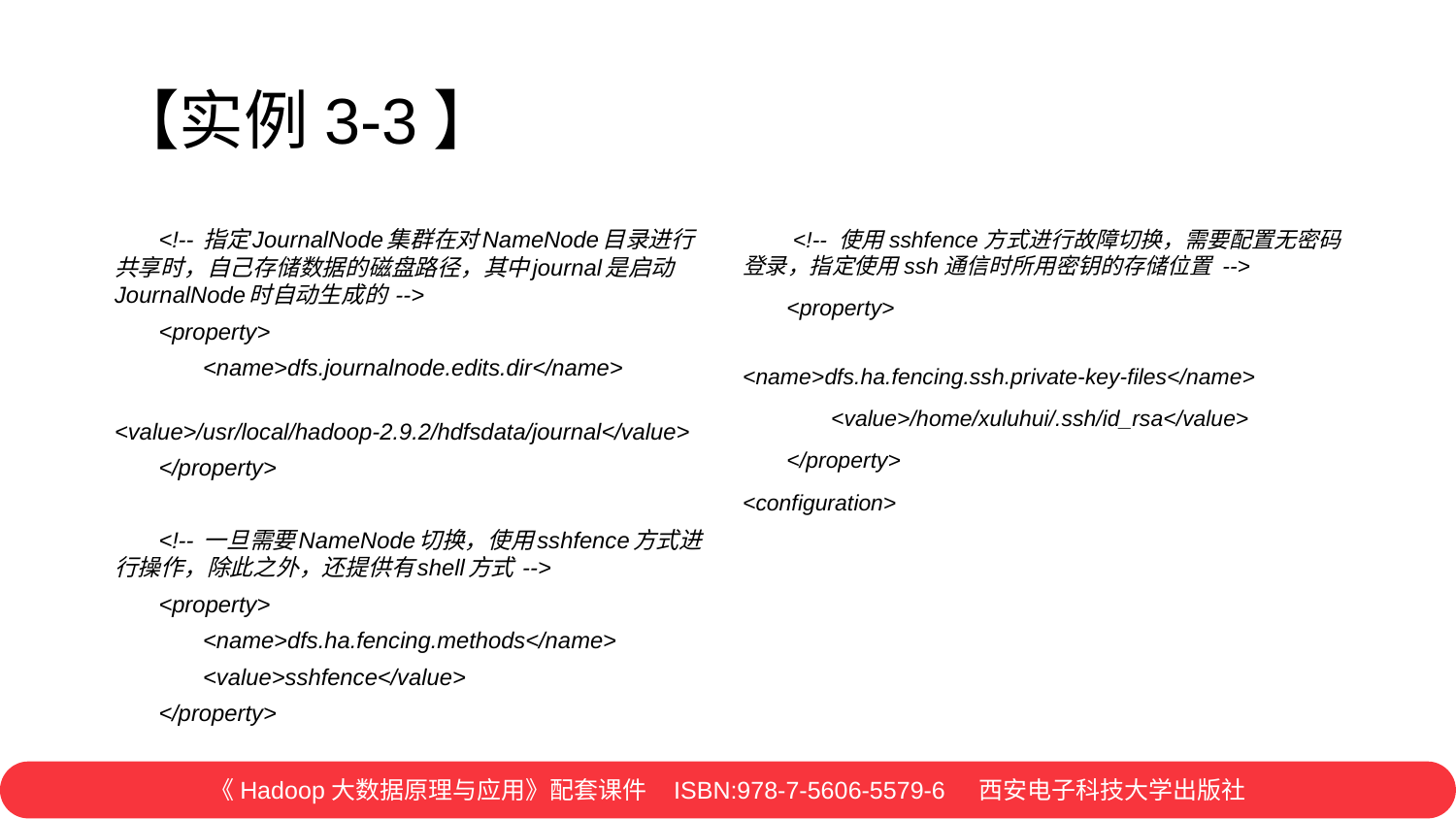

# 【实例3-3】
       <!-- 指定JournalNode集群在对NameNode目录进行共享时，自己存储数据的磁盘路径，其中journal是启动JournalNode时自动生成的 -->
       <property>
              <name>dfs.journalnode.edits.dir</name>
              <value>/usr/local/hadoop-2.9.2/hdfsdata/journal</value>
       </property>

       <!-- 一旦需要NameNode切换，使用sshfence方式进行操作，除此之外，还提供有shell方式 -->
       <property>
              <name>dfs.ha.fencing.methods</name>
              <value>sshfence</value>
       </property>
        <!-- 使用sshfence方式进行故障切换，需要配置无密码登录，指定使用ssh通信时所用密钥的存储位置 -->
       <property>
              <name>dfs.ha.fencing.ssh.private-key-files</name>
              <value>/home/xuluhui/.ssh/id_rsa</value>
       </property>
<configuration>